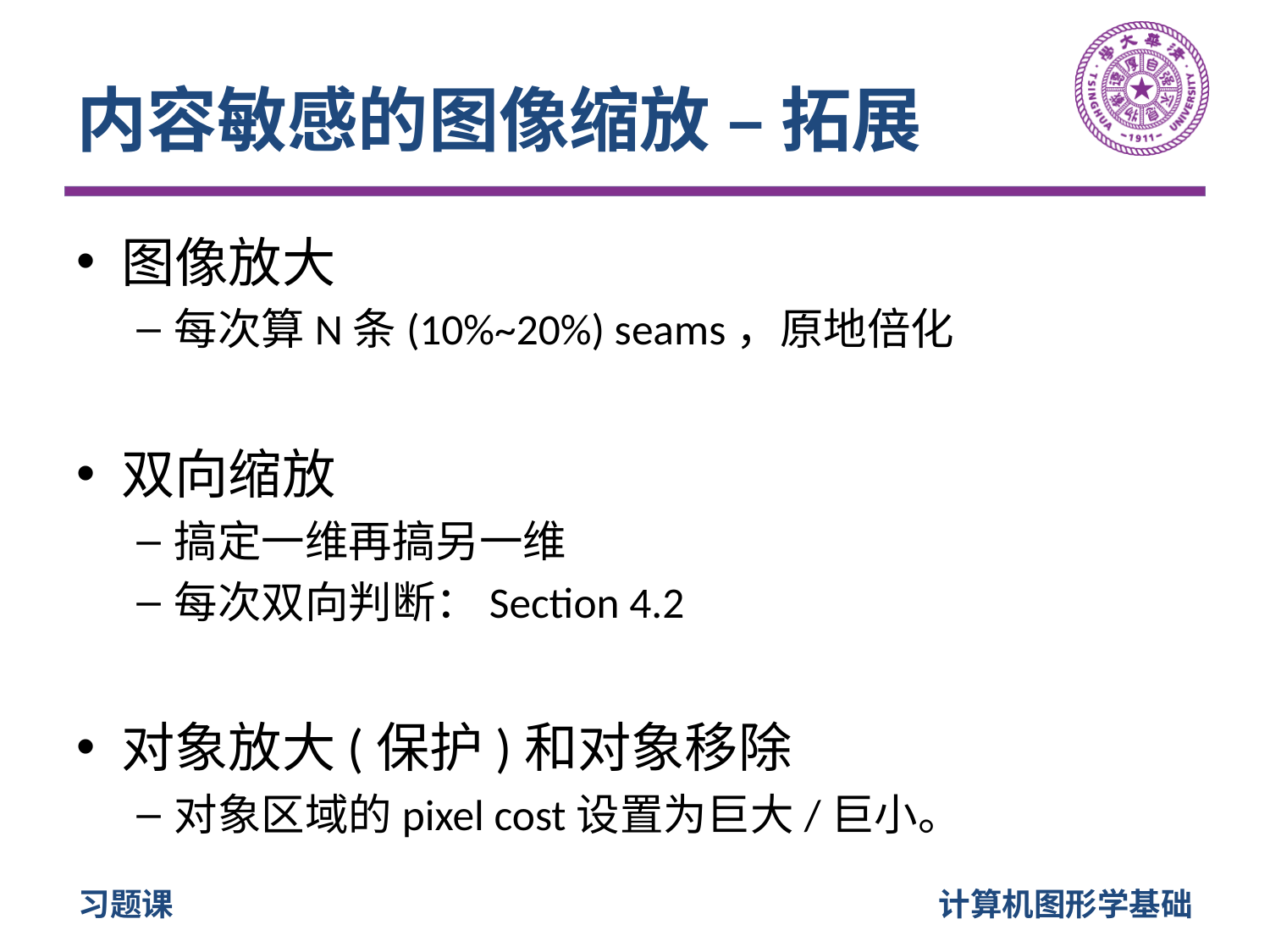

# 内容敏感的图像缩放 – 拓展
图像放大
每次算N条(10%~20%) seams，原地倍化

双向缩放
搞定一维再搞另一维
每次双向判断：Section 4.2

对象放大(保护)和对象移除
对象区域的pixel cost设置为巨大/巨小。